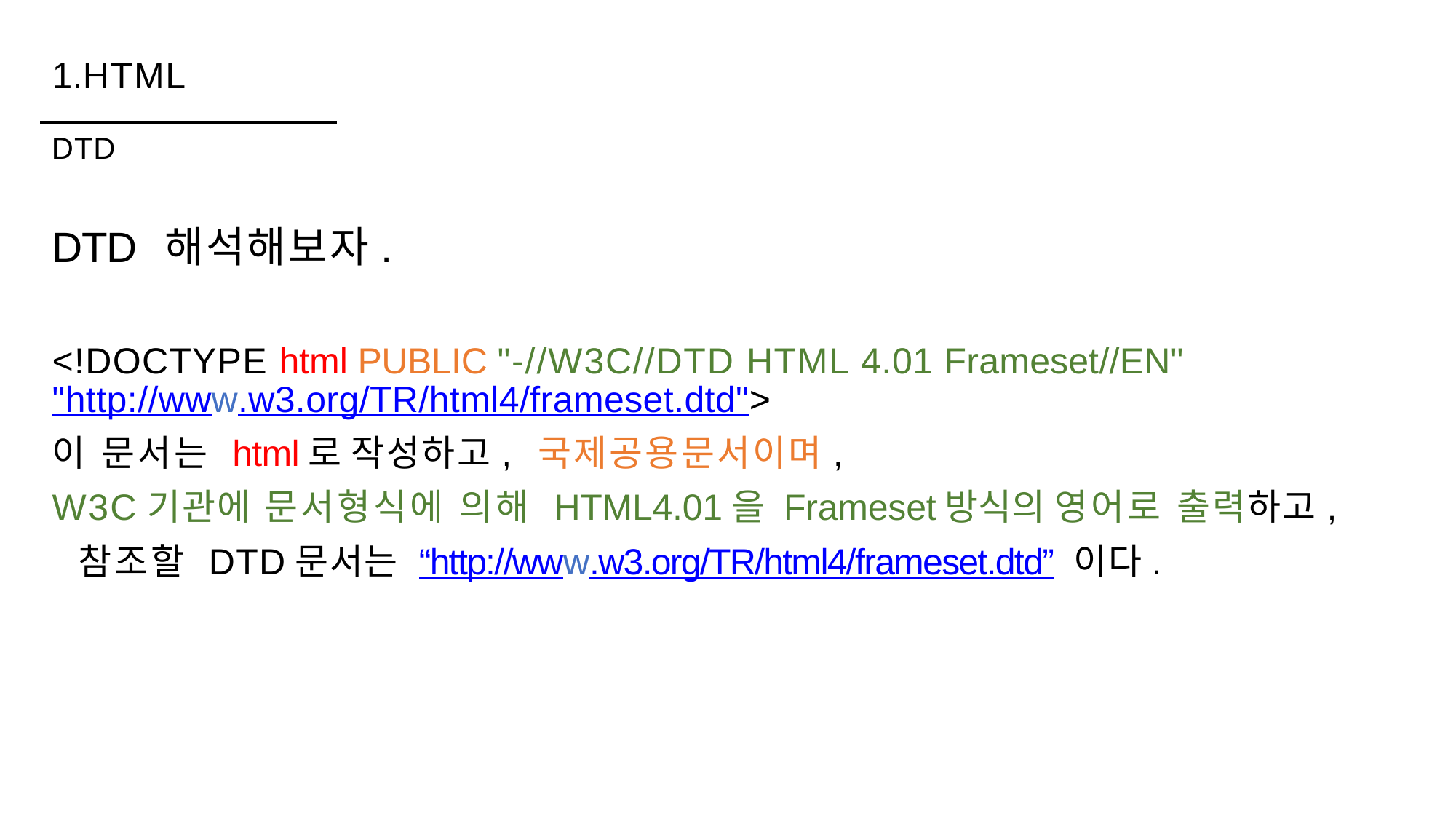

# 1.HTML

DTD

DTD 해석해보자.

<!DOCTYPE html PUBLIC "-//W3C//DTD HTML 4.01 Frameset//EN"  "http://www.w3.org/TR/html4/frameset.dtd">
이 문서는 html로 작성하고, 국제공용문서이며,
W3C기관에 문서형식에 의해 HTML4.01을 Frameset방식의 영어로 출력하고,  참조할 DTD문서는 “http://www.w3.org/TR/html4/frameset.dtd” 이다.